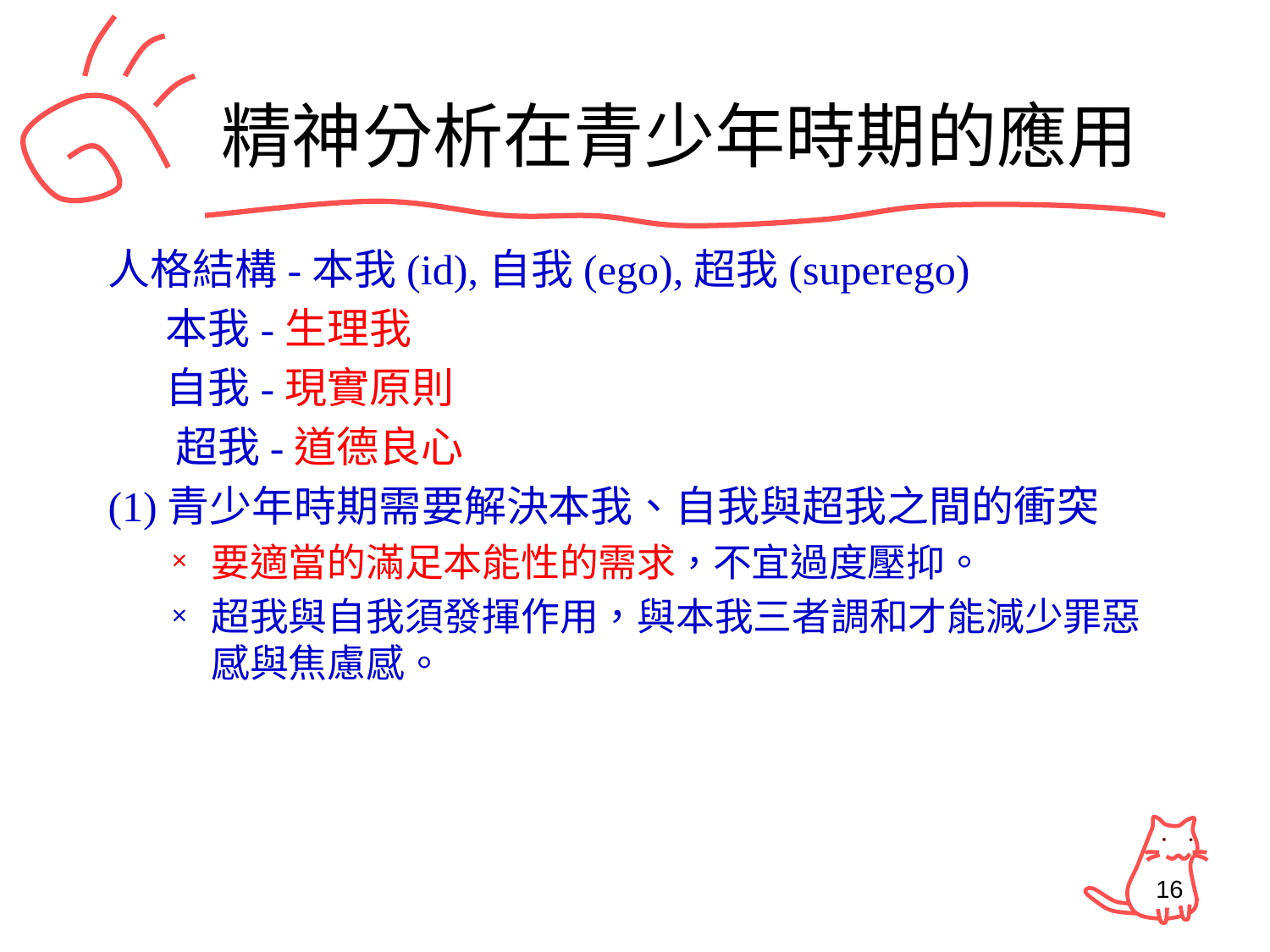

# 精神分析在青少年時期的應用
人格結構-本我(id),自我(ego),超我(superego)
     本我-生理我
     自我-現實原則
      超我-道德良心
(1)青少年時期需要解決本我、自我與超我之間的衝突
要適當的滿足本能性的需求，不宜過度壓抑。
超我與自我須發揮作用，與本我三者調和才能減少罪惡感與焦慮感。

16